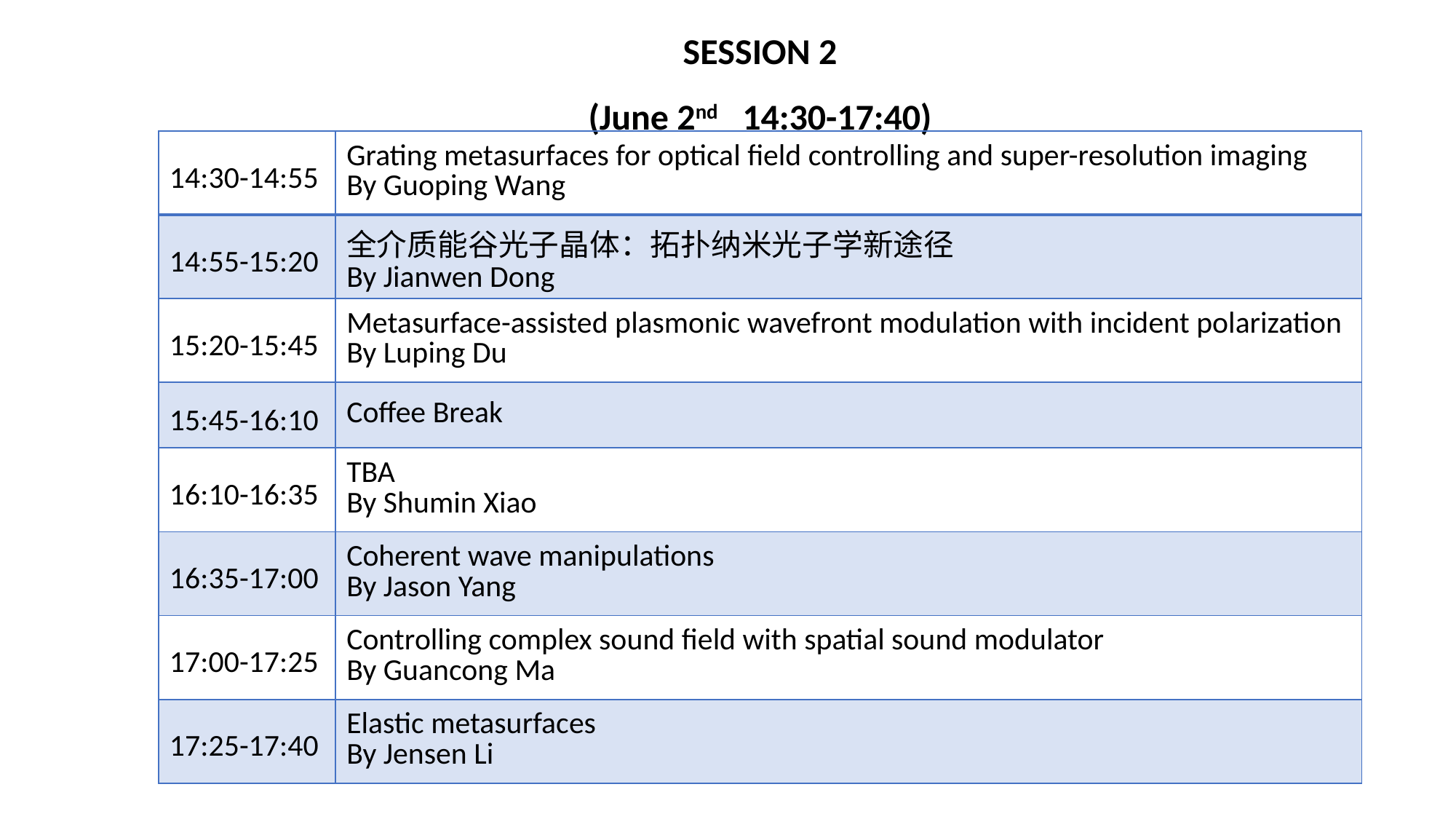

SESSION 2
(June 2nd   14:30-17:40)
| 14:30-14:55 | Grating metasurfaces for optical field controlling and super-resolution imaging By Guoping Wang |
| --- | --- |
| 14:55-15:20 | 全介质能谷光子晶体：拓扑纳米光子学新途径 By Jianwen Dong |
| 15:20-15:45 | Metasurface-assisted plasmonic wavefront modulation with incident polarization By Luping Du |
| 15:45-16:10 | Coffee Break |
| 16:10-16:35 | TBA By Shumin Xiao |
| 16:35-17:00 | Coherent wave manipulations By Jason Yang |
| 17:00-17:25 | Controlling complex sound field with spatial sound modulator By Guancong Ma |
| 17:25-17:40 | Elastic metasurfaces By Jensen Li |